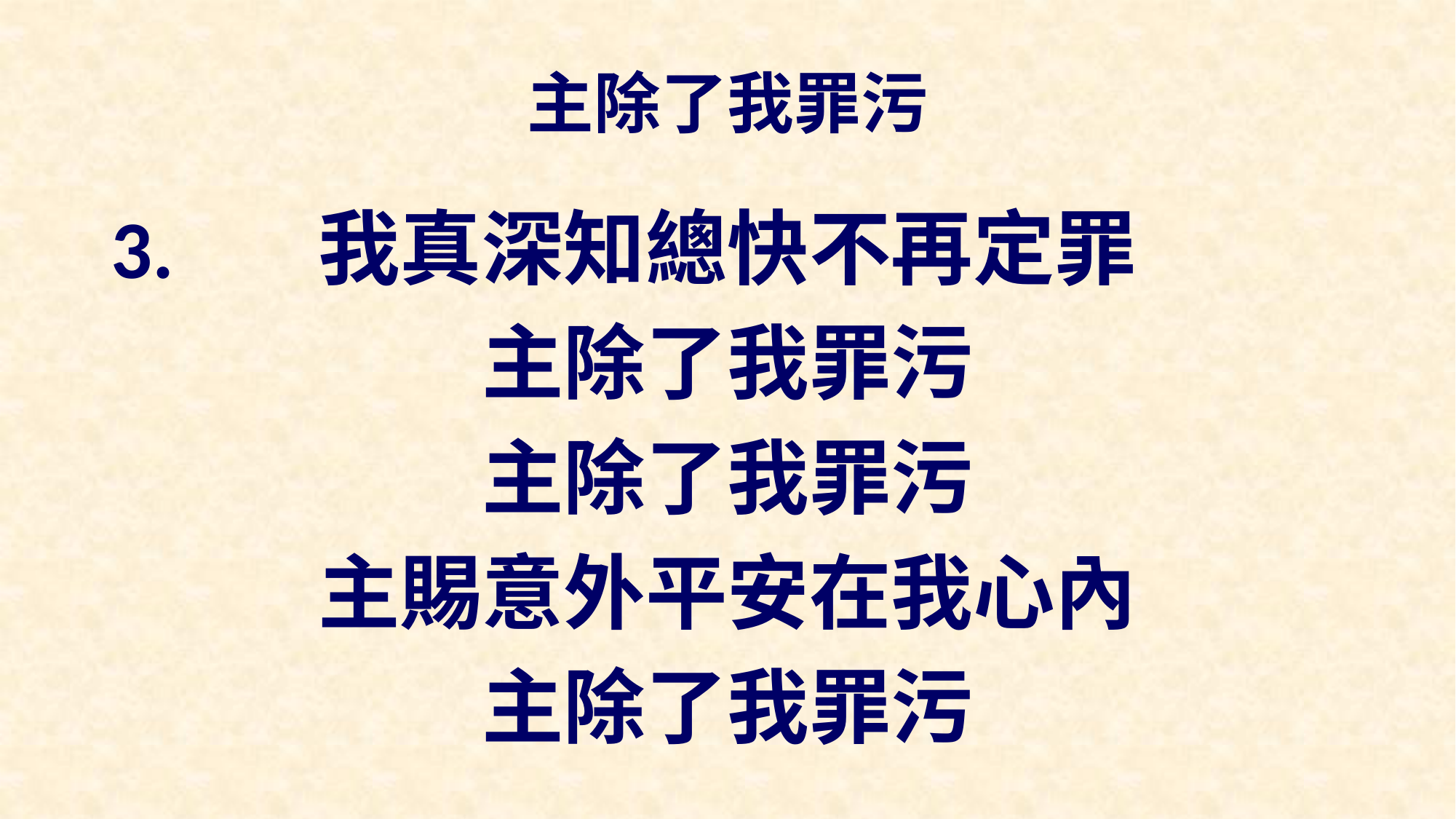

# 主除了我罪污
我真深知總快不再定罪
主除了我罪污
主除了我罪污
主賜意外平安在我心內
主除了我罪污
3.